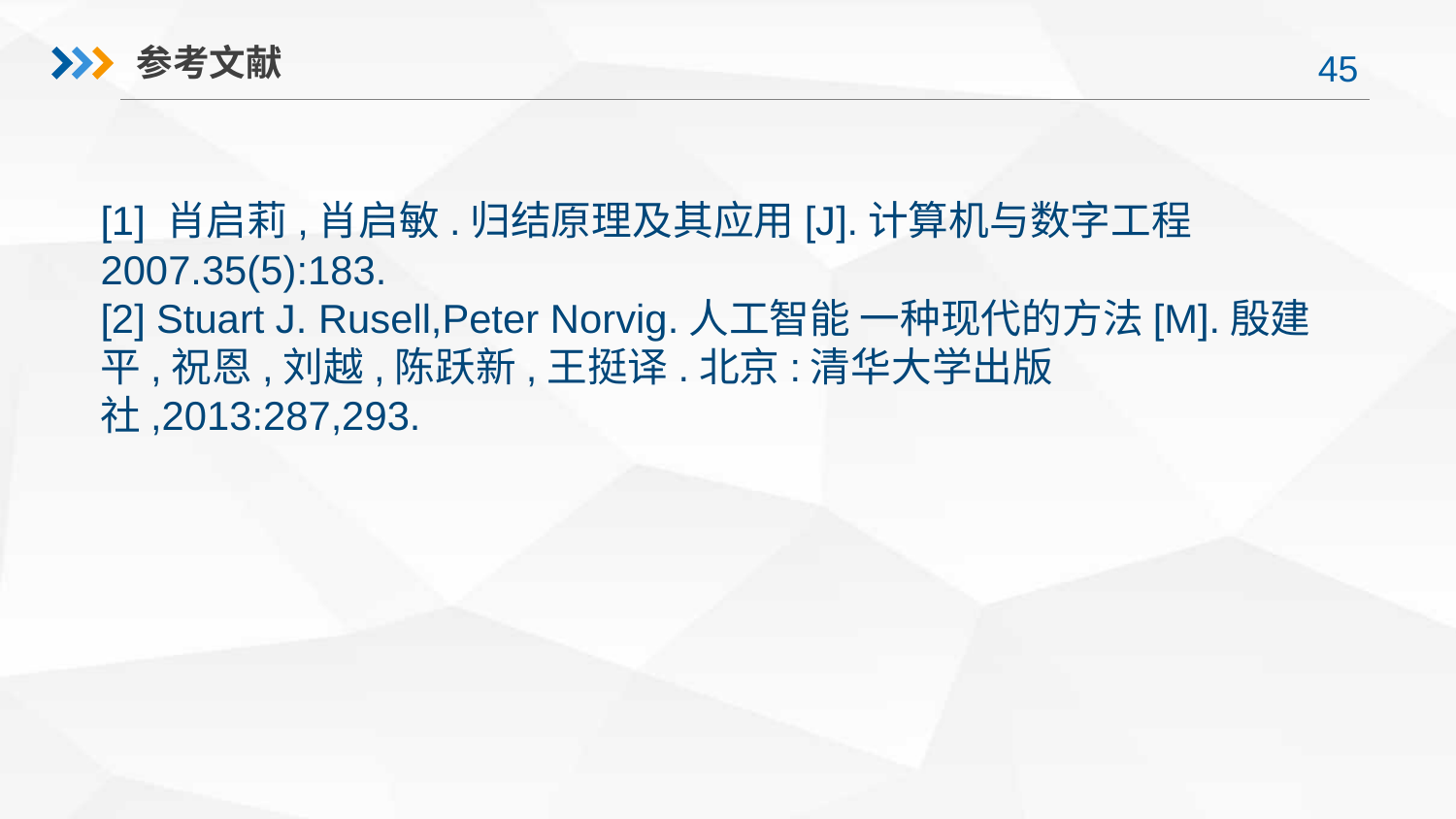

参考文献
[1] 肖启莉,肖启敏.归结原理及其应用[J].计算机与数字工程2007.35(5):183.
[2] Stuart J. Rusell,Peter Norvig.人工智能 一种现代的方法[M].殷建平,祝恩,刘越,陈跃新,王挺译.北京:清华大学出版社,2013:287,293.